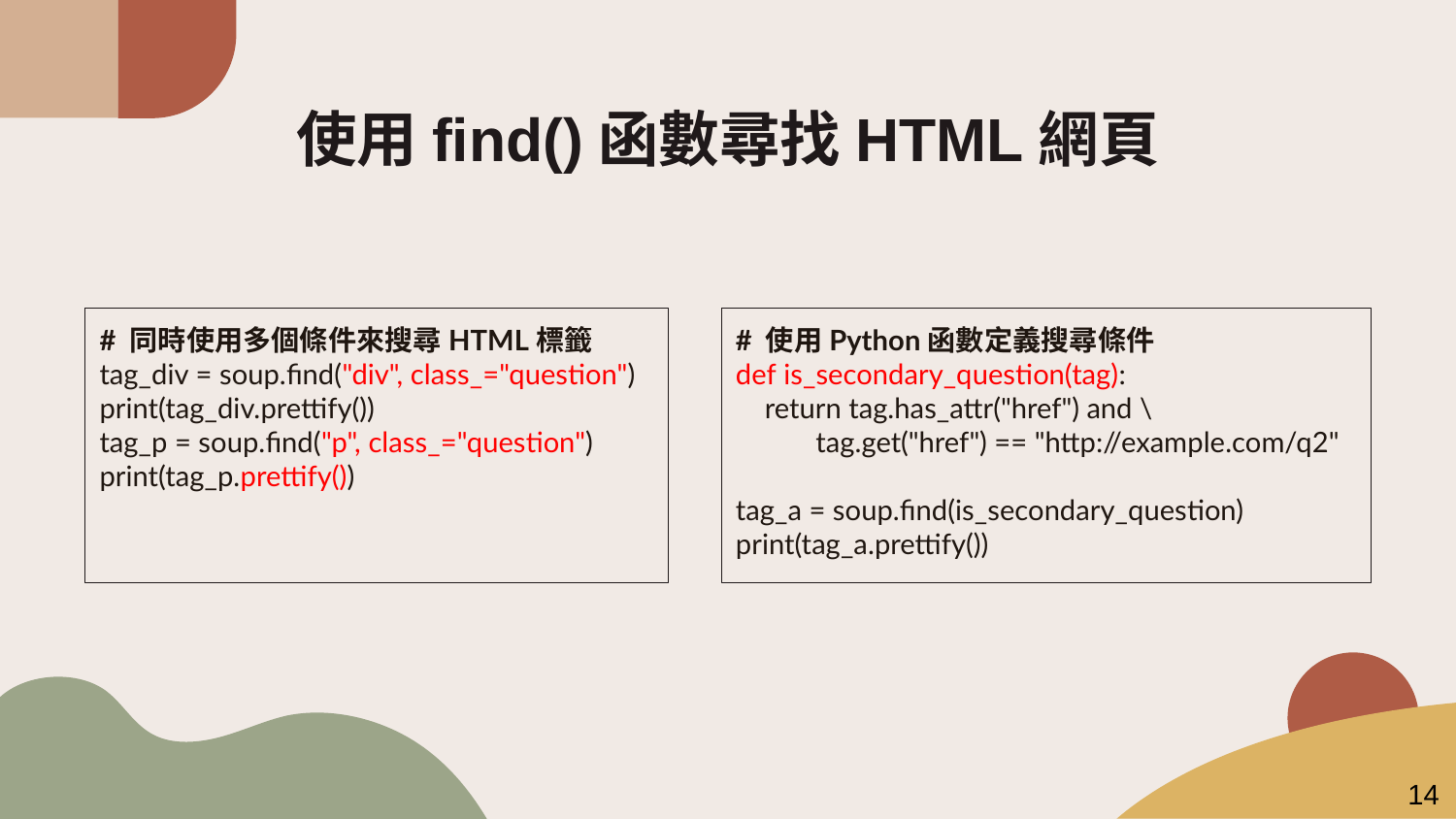

# 使用find()函數尋找HTML網頁
# 使用Python函數定義搜尋條件
def is_secondary_question(tag):
    return tag.has_attr("href") and \
           tag.get("href") == "http://example.com/q2"

tag_a = soup.find(is_secondary_question)
print(tag_a.prettify())
# 同時使用多個條件來搜尋HTML標籤
tag_div = soup.find("div", class_="question")
print(tag_div.prettify())
tag_p = soup.find("p", class_="question")
print(tag_p.prettify())
14